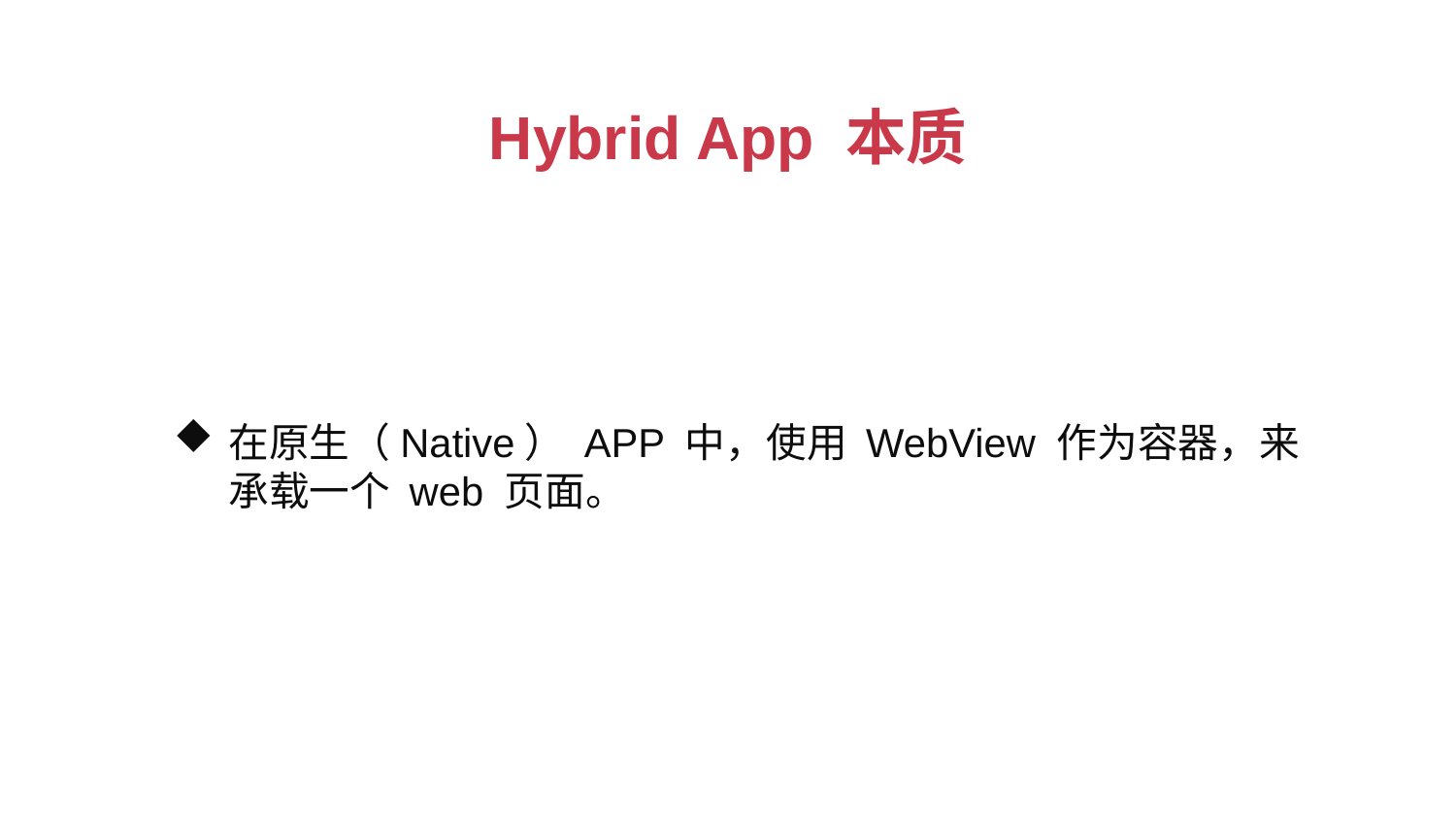

Hybrid App 本质
在原生（Native） APP 中，使用 WebView 作为容器，来承载一个 web 页面。